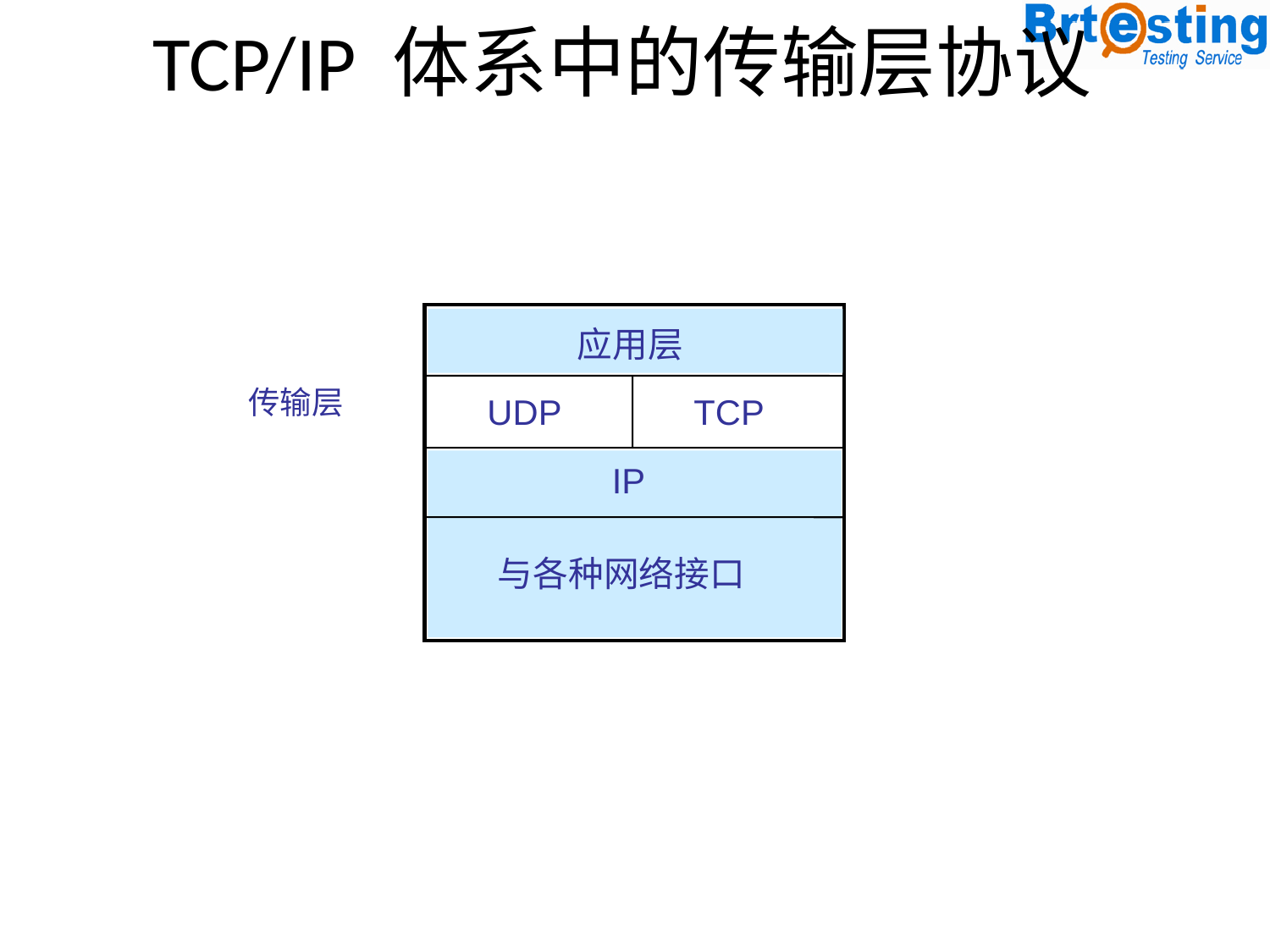

# TCP/IP 体系中的传输层协议

应用层

传输层

UDP
TCP

IP

与各种网络接口